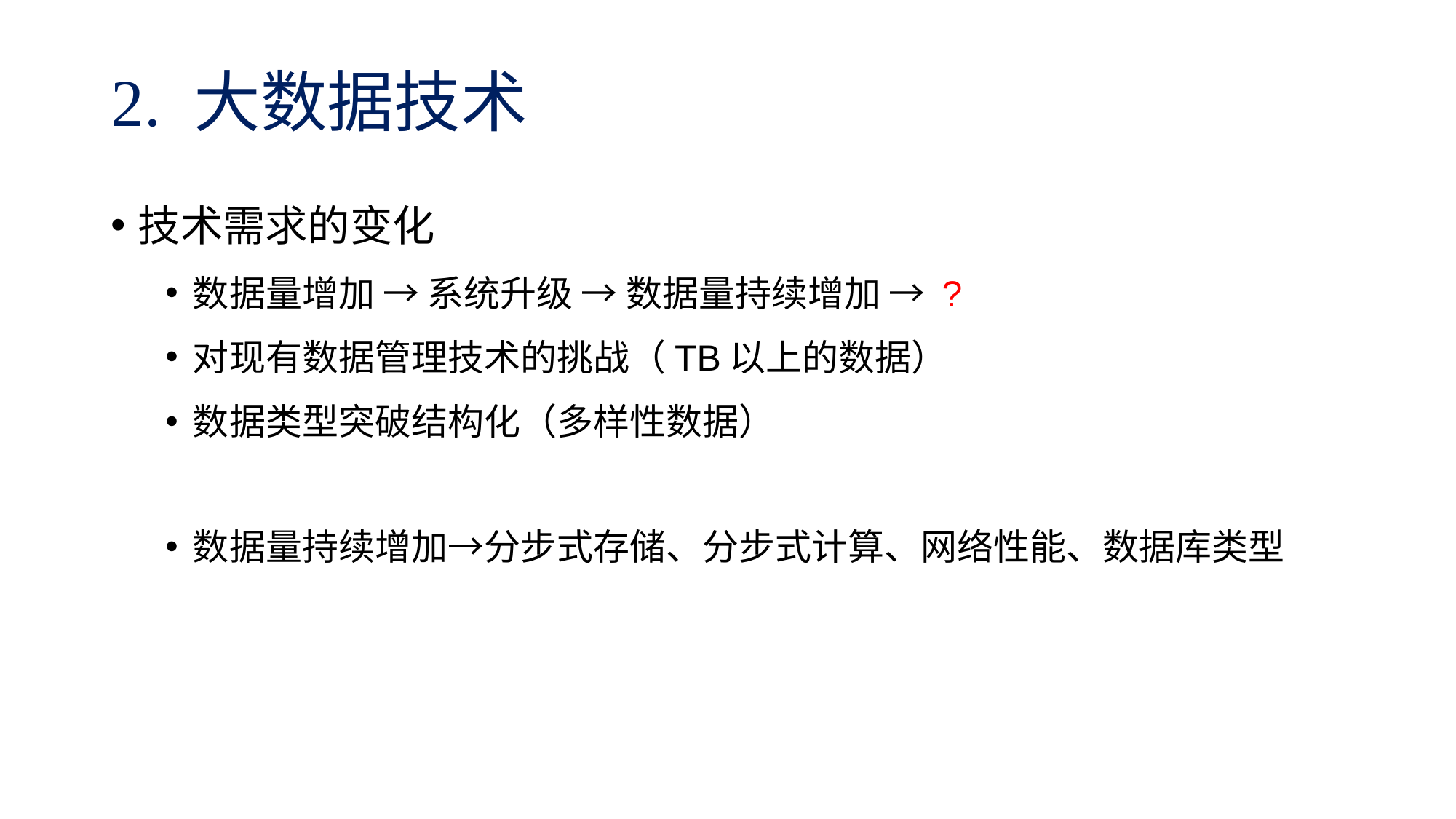

# 2. 大数据技术
技术需求的变化
数据量增加 → 系统升级 → 数据量持续增加 → ?
对现有数据管理技术的挑战（TB以上的数据）
数据类型突破结构化（多样性数据）

数据量持续增加→分步式存储、分步式计算、网络性能、数据库类型